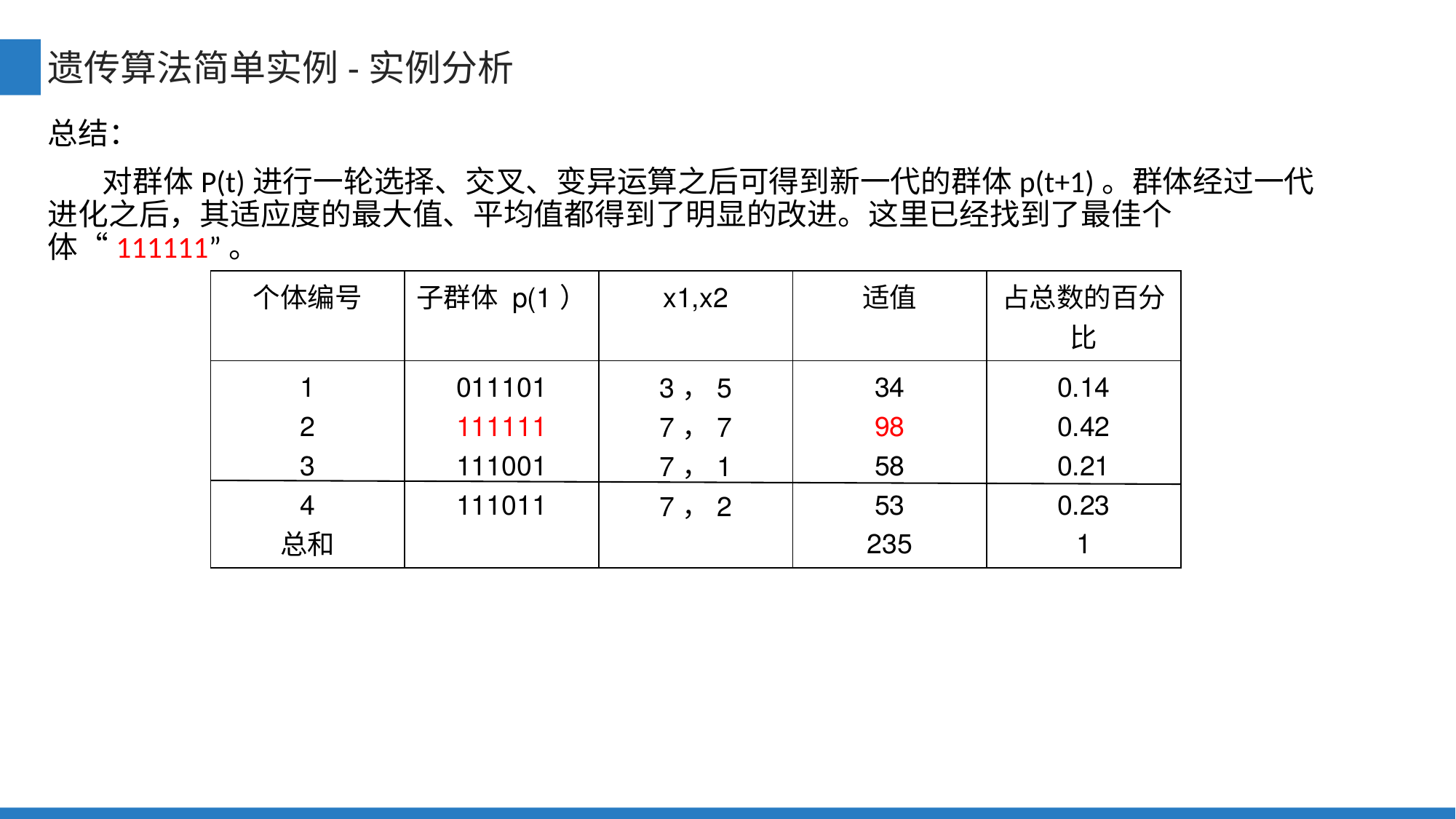

遗传算法简单实例-实例分析
总结：
对群体P(t)进行一轮选择、交叉、变异运算之后可得到新一代的群体p(t+1)。群体经过一代进化之后，其适应度的最大值、平均值都得到了明显的改进。这里已经找到了最佳个体“111111”。
web应用类型

| 个体编号 | 子群体 p(1） | x1,x2 | 适值 | 占总数的百分比 |
| --- | --- | --- | --- | --- |
| 1 2 3 4 总和 | 011101 111111 111001 111011 | 3，5 7，7 7，1 7，2 | 34 98 58 53 235 | 0.14 0.42 0.21 0.23 1 |